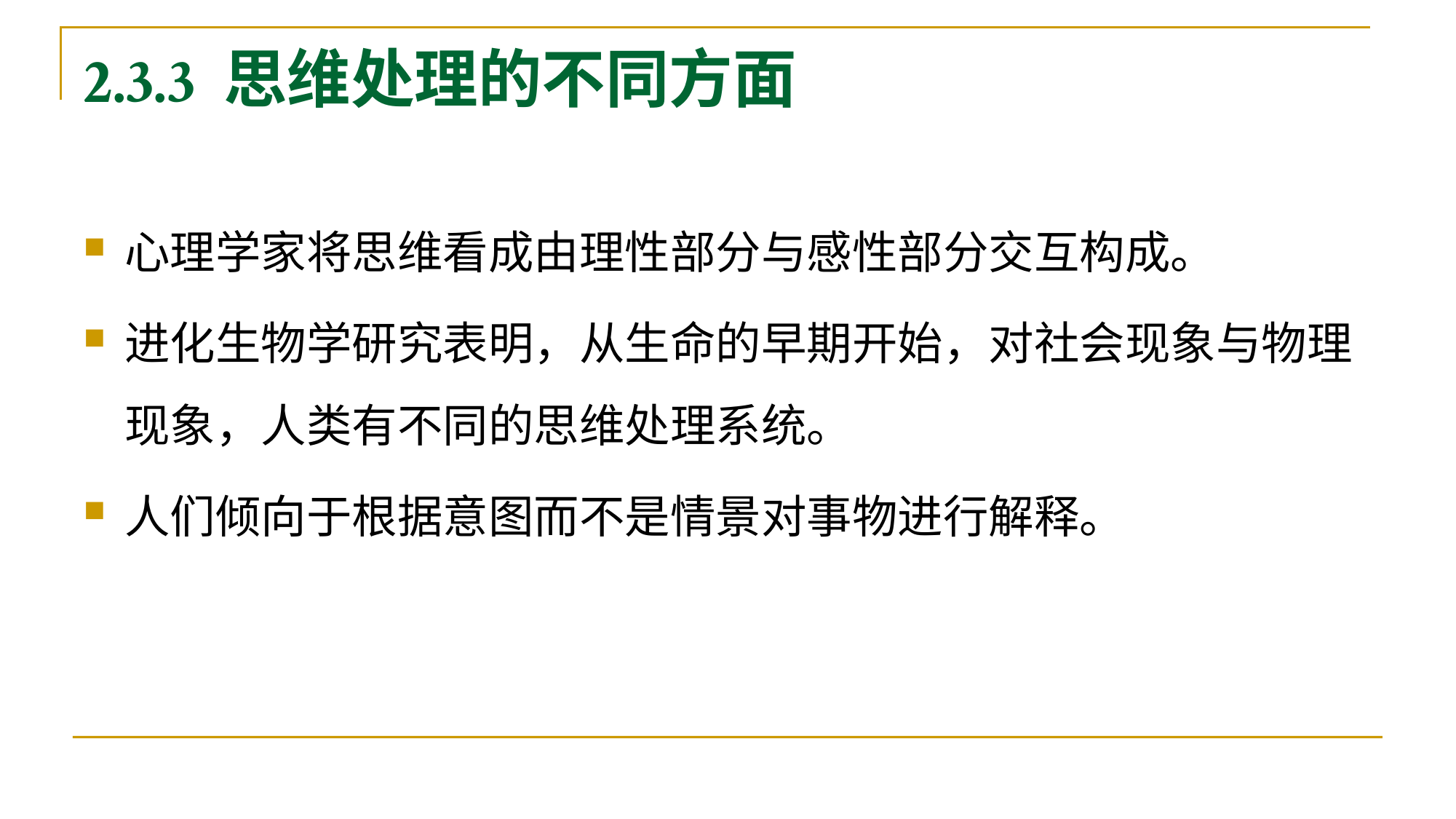

# 2.3.3 思维处理的不同方面
心理学家将思维看成由理性部分与感性部分交互构成。
进化生物学研究表明，从生命的早期开始，对社会现象与物理现象，人类有不同的思维处理系统。
人们倾向于根据意图而不是情景对事物进行解释。